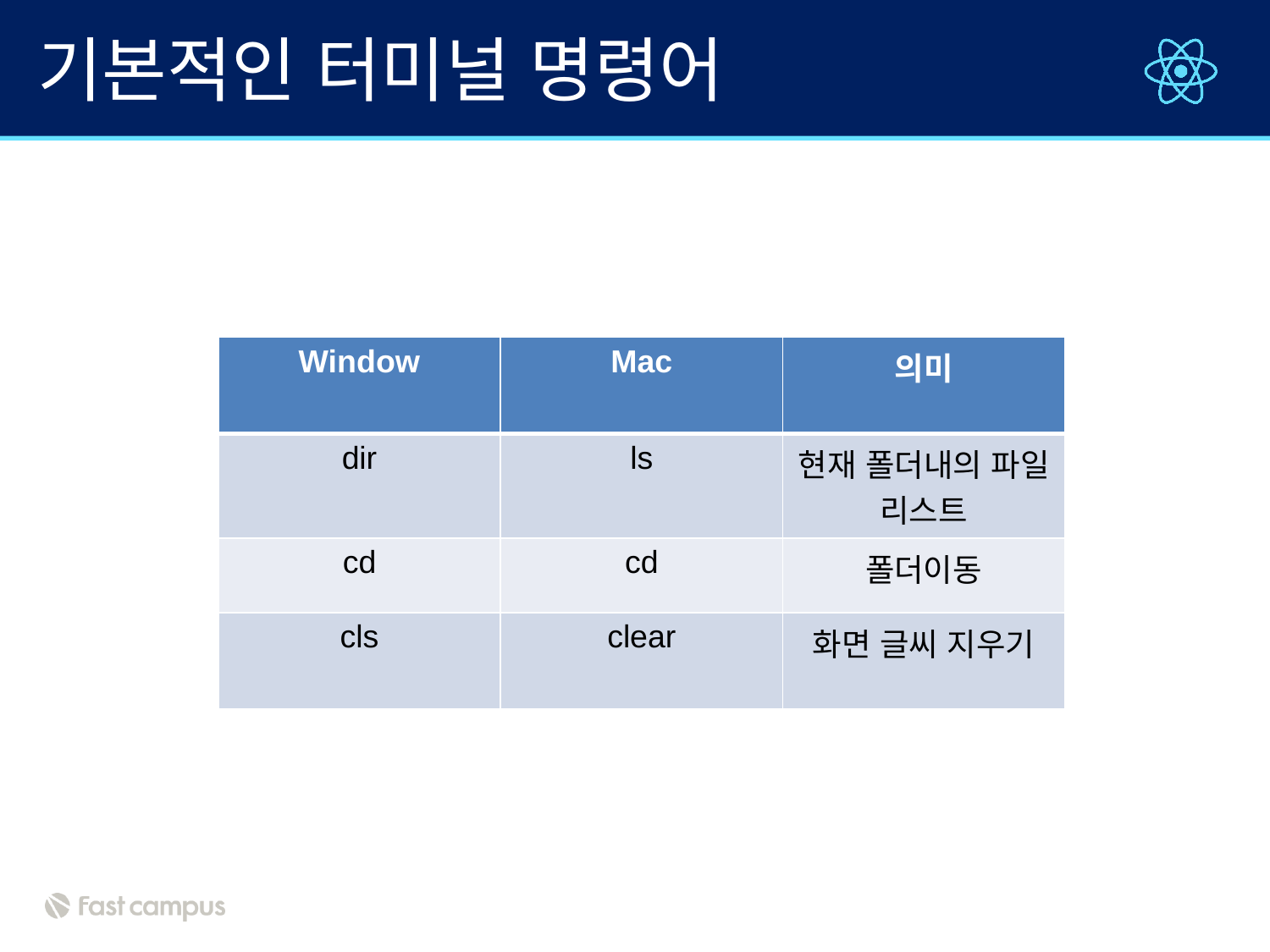

# 기본적인 터미널 명령어
| Window | Mac | 의미 |
| --- | --- | --- |
| dir | ls | 현재 폴더내의 파일 리스트 |
| cd | cd | 폴더이동 |
| cls | clear | 화면 글씨 지우기 |